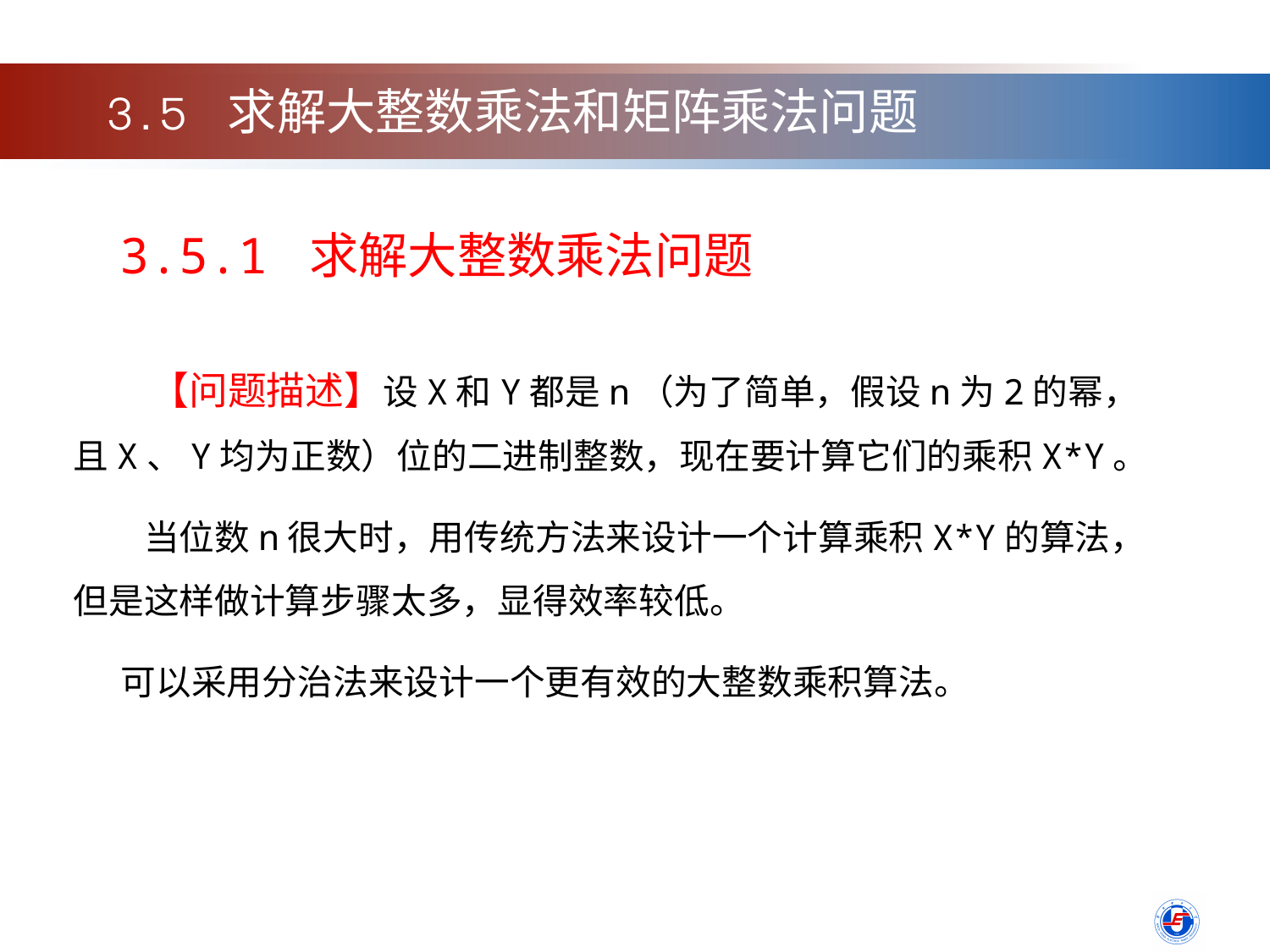

3.5 求解大整数乘法和矩阵乘法问题
3.5.1 求解大整数乘法问题
　　【问题描述】设X和Y都是n（为了简单，假设n为2的幂，且X、Y均为正数）位的二进制整数，现在要计算它们的乘积X*Y。
　　当位数n很大时，用传统方法来设计一个计算乘积X*Y的算法，但是这样做计算步骤太多，显得效率较低。
     可以采用分治法来设计一个更有效的大整数乘积算法。